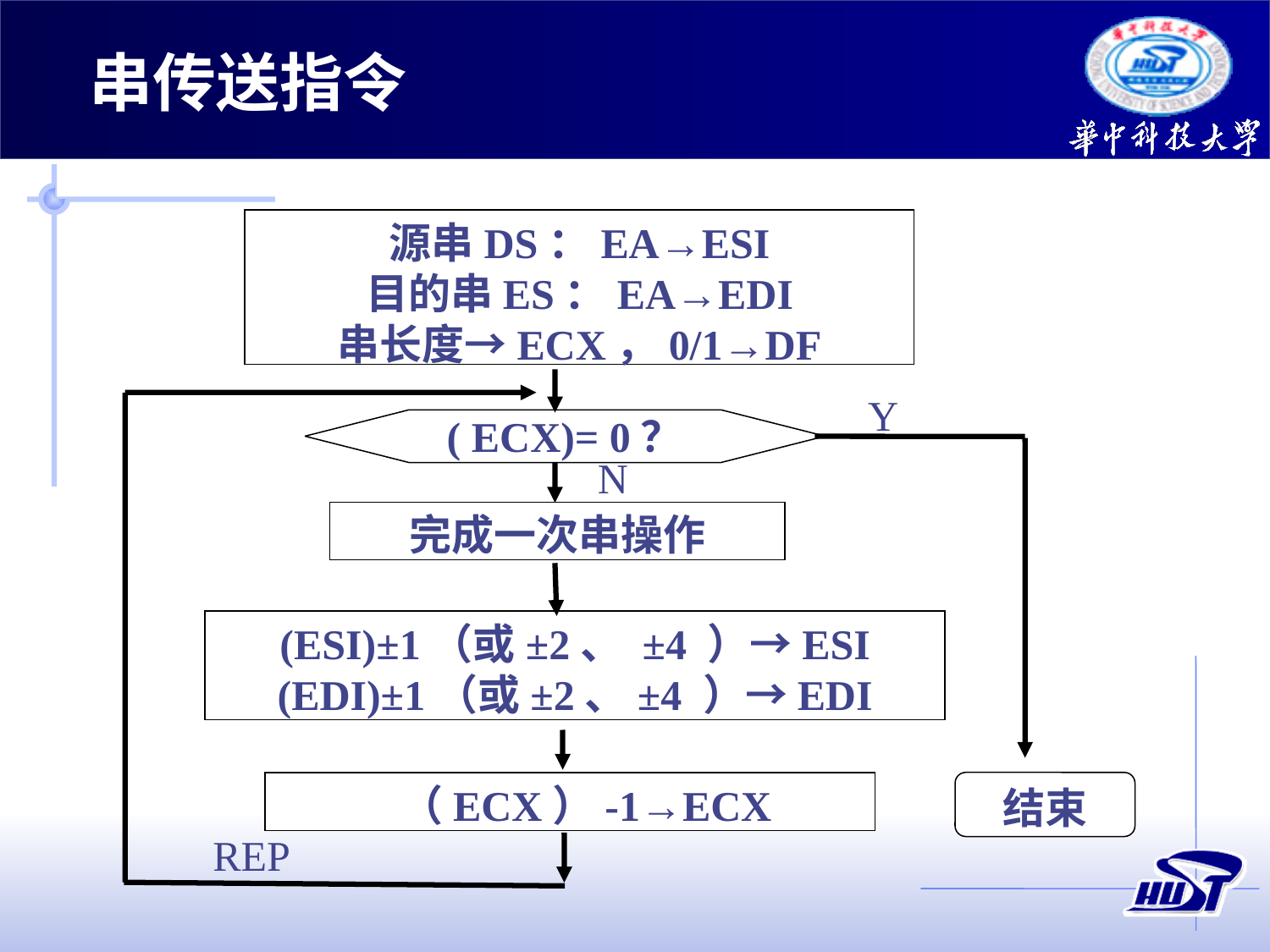

串传送指令
源串DS：EA→ESI
目的串ES：EA→EDI
串长度→ECX，0/1→DF

Y

( ECX)= 0？

N

      完成一次串操作

(ESI)±1（或±2、 ±4 ）→ESI
(EDI)±1（或±2、±4 ）→EDI

       （ECX）-1→ECX
结束
REP